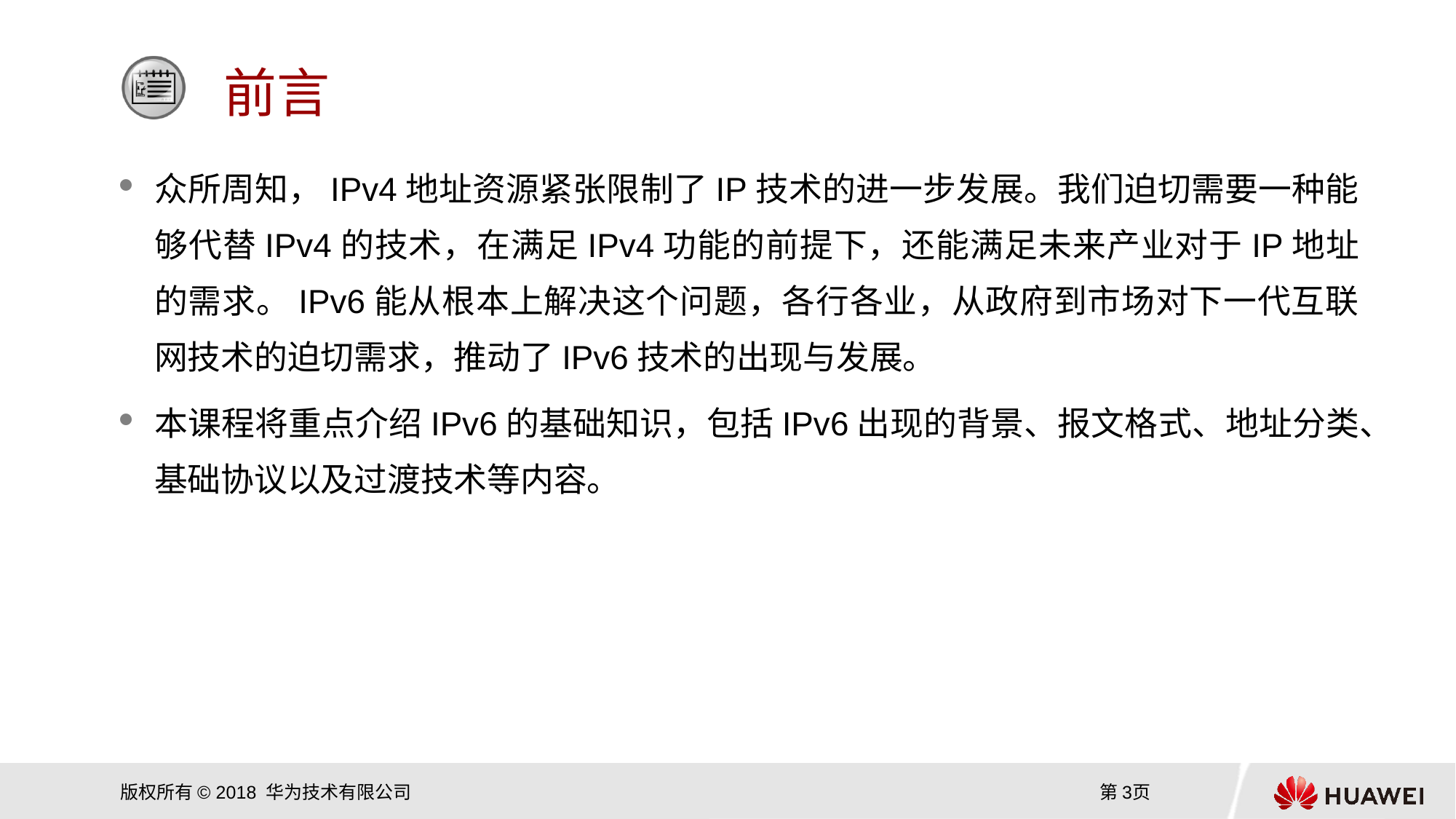

众所周知，IPv4地址资源紧张限制了IP技术的进一步发展。我们迫切需要一种能够代替IPv4的技术，在满足IPv4功能的前提下，还能满足未来产业对于IP地址的需求。IPv6能从根本上解决这个问题，各行各业，从政府到市场对下一代互联网技术的迫切需求，推动了IPv6技术的出现与发展。
本课程将重点介绍IPv6的基础知识，包括IPv6出现的背景、报文格式、地址分类、基础协议以及过渡技术等内容。